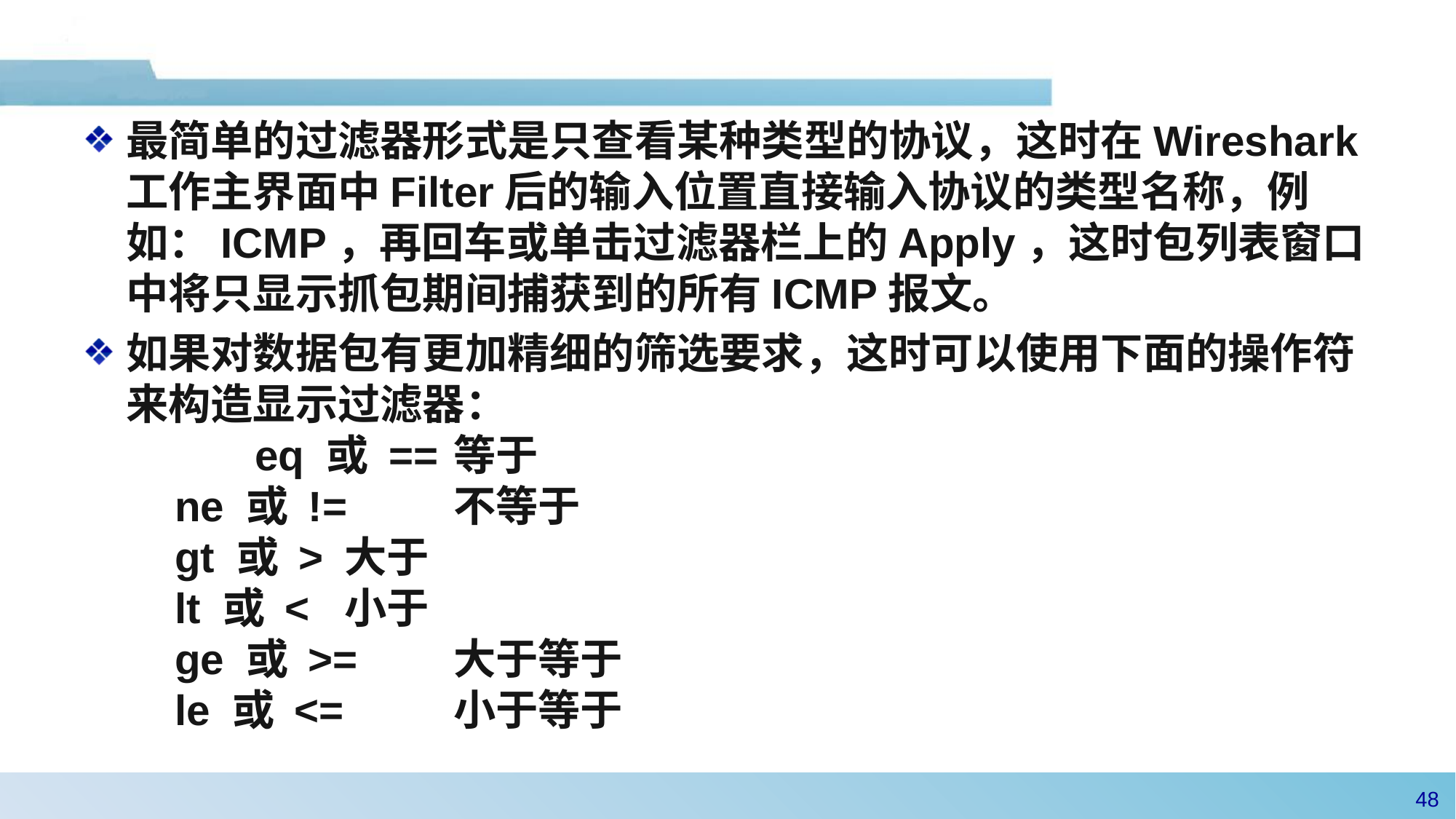

最简单的过滤器形式是只查看某种类型的协议，这时在Wireshark工作主界面中Filter后的输入位置直接输入协议的类型名称，例如：ICMP，再回车或单击过滤器栏上的Apply，这时包列表窗口中将只显示抓包期间捕获到的所有ICMP报文。
如果对数据包有更加精细的筛选要求，这时可以使用下面的操作符来构造显示过滤器：
   	 eq 或 ==	等于
    ne 或 !=	不等于
    gt 或 >	大于
    lt 或 <	小于
    ge 或 >= 	大于等于
    le 或 <= 	小于等于
48